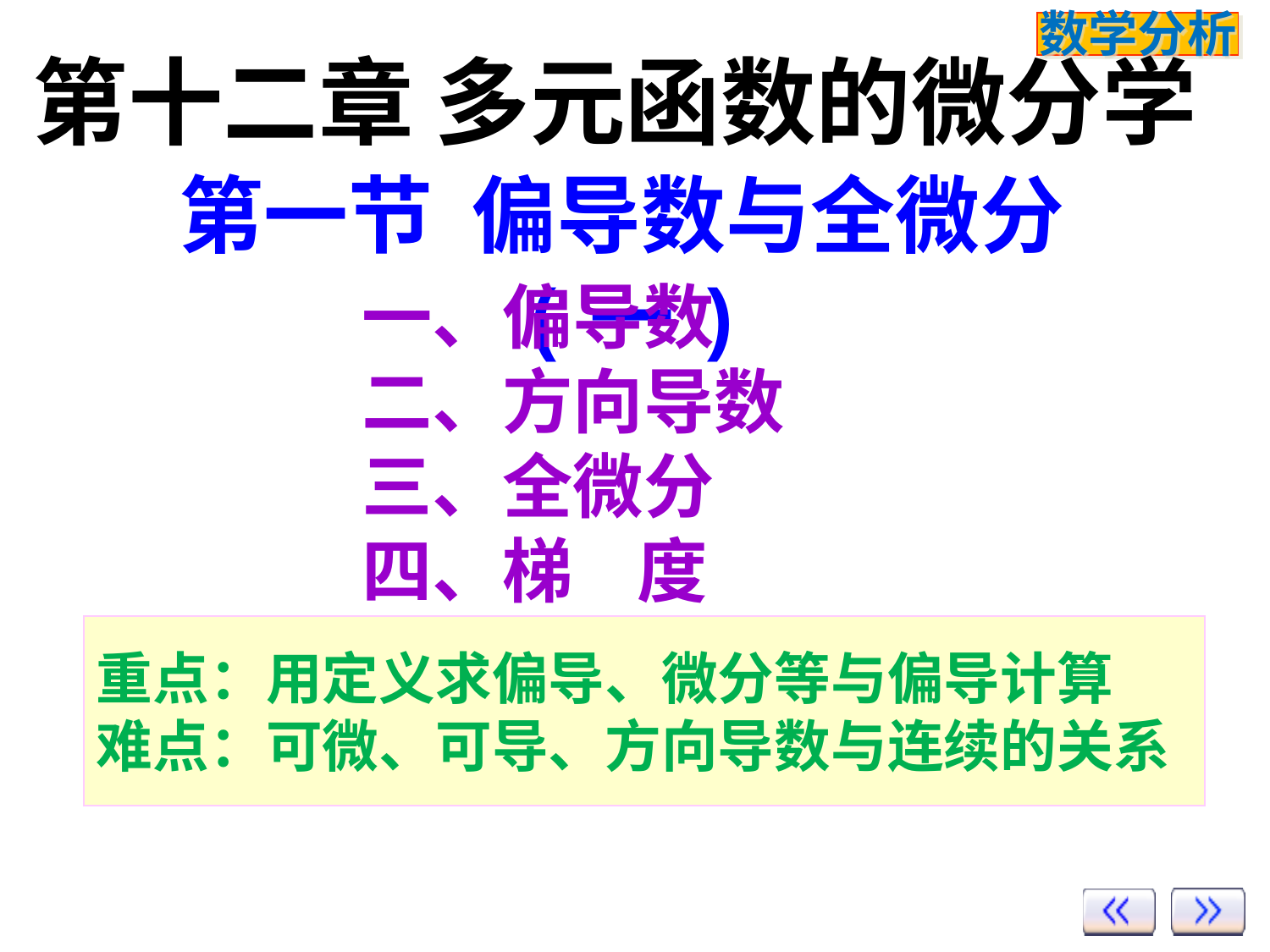

第十二章 多元函数的微分学
第一节  偏导数与全微分(一)
一、偏导数
二、方向导数
三、全微分
四、梯    度
重点：用定义求偏导、微分等与偏导计算
难点：可微、可导、方向导数与连续的关系